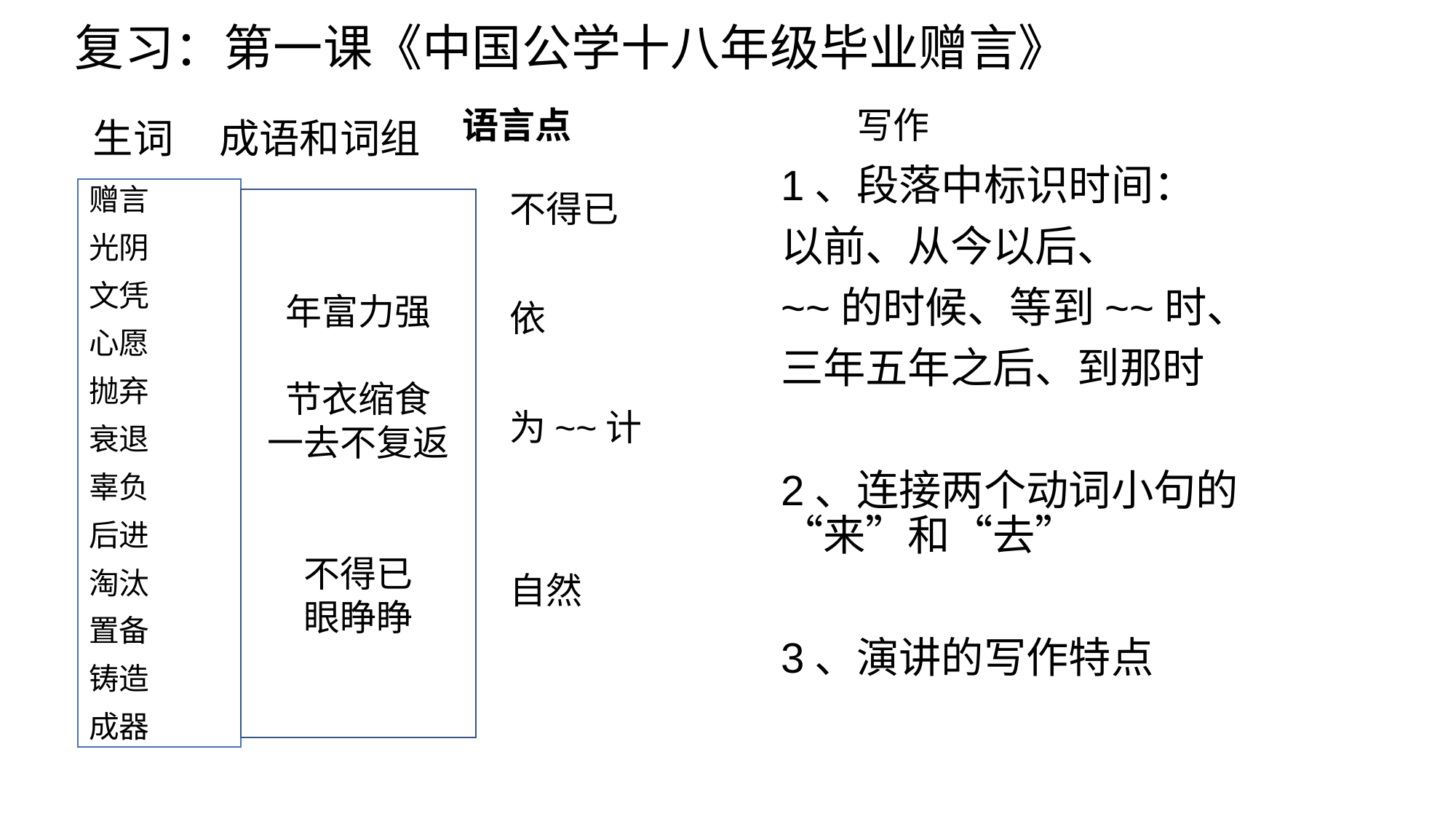

# 复习：第一课《中国公学十八年级毕业赠言》
语言点
写作

生词     成语和词组
1、段落中标识时间：
以前、从今以后、
~~的时候、等到~~时、
三年五年之后、到那时

2、连接两个动词小句的“来”和“去”

3、演讲的写作特点
赠言
光阴
文凭
心愿
抛弃
衰退
辜负
后进
淘汰
置备
铸造
成器
不得已

依

为~~计

自然

年富力强

节衣缩食
一去不复返

不得已
眼睁睁